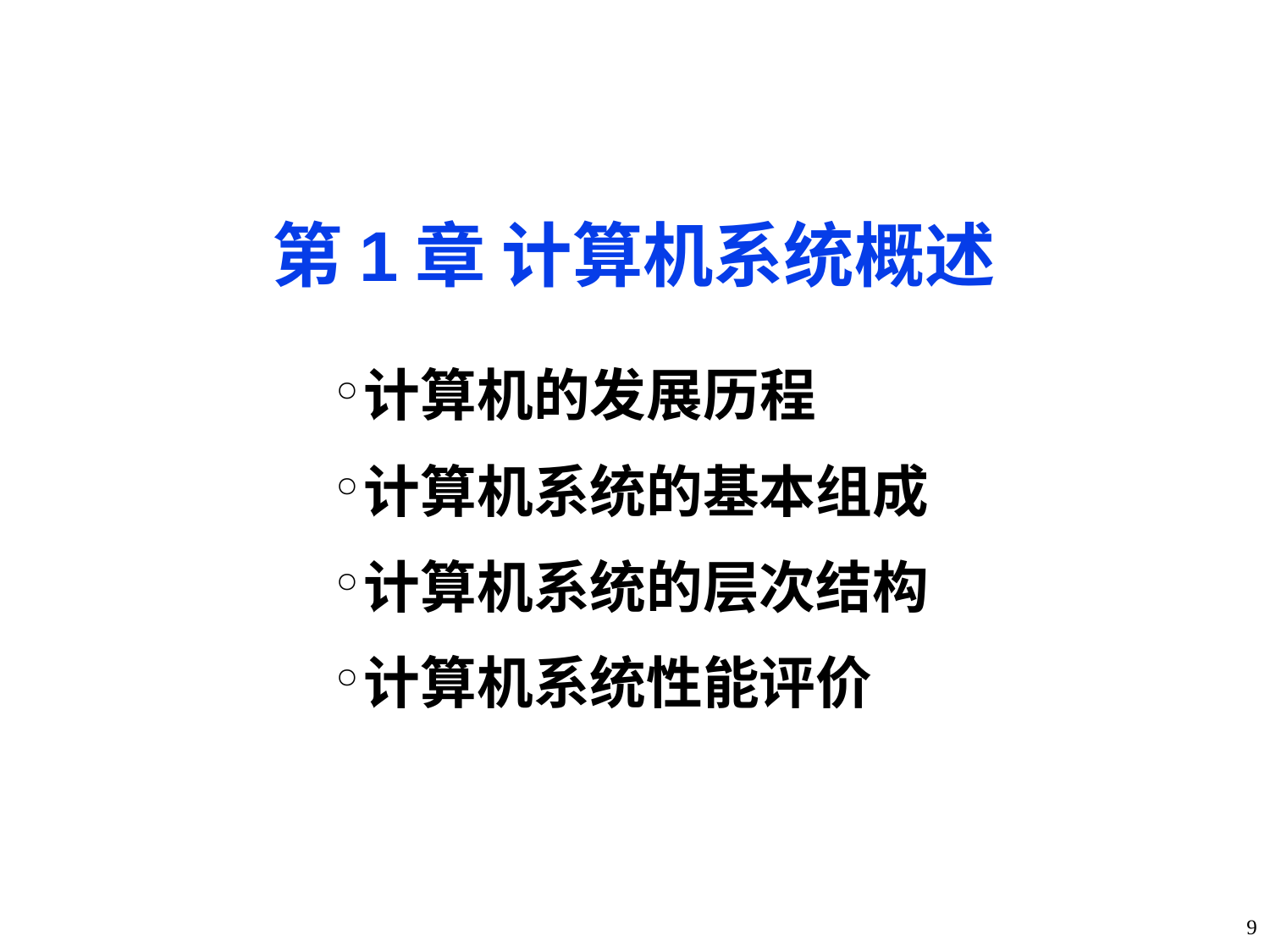

第1章 计算机系统概述
计算机的发展历程
计算机系统的基本组成
计算机系统的层次结构
计算机系统性能评价
9